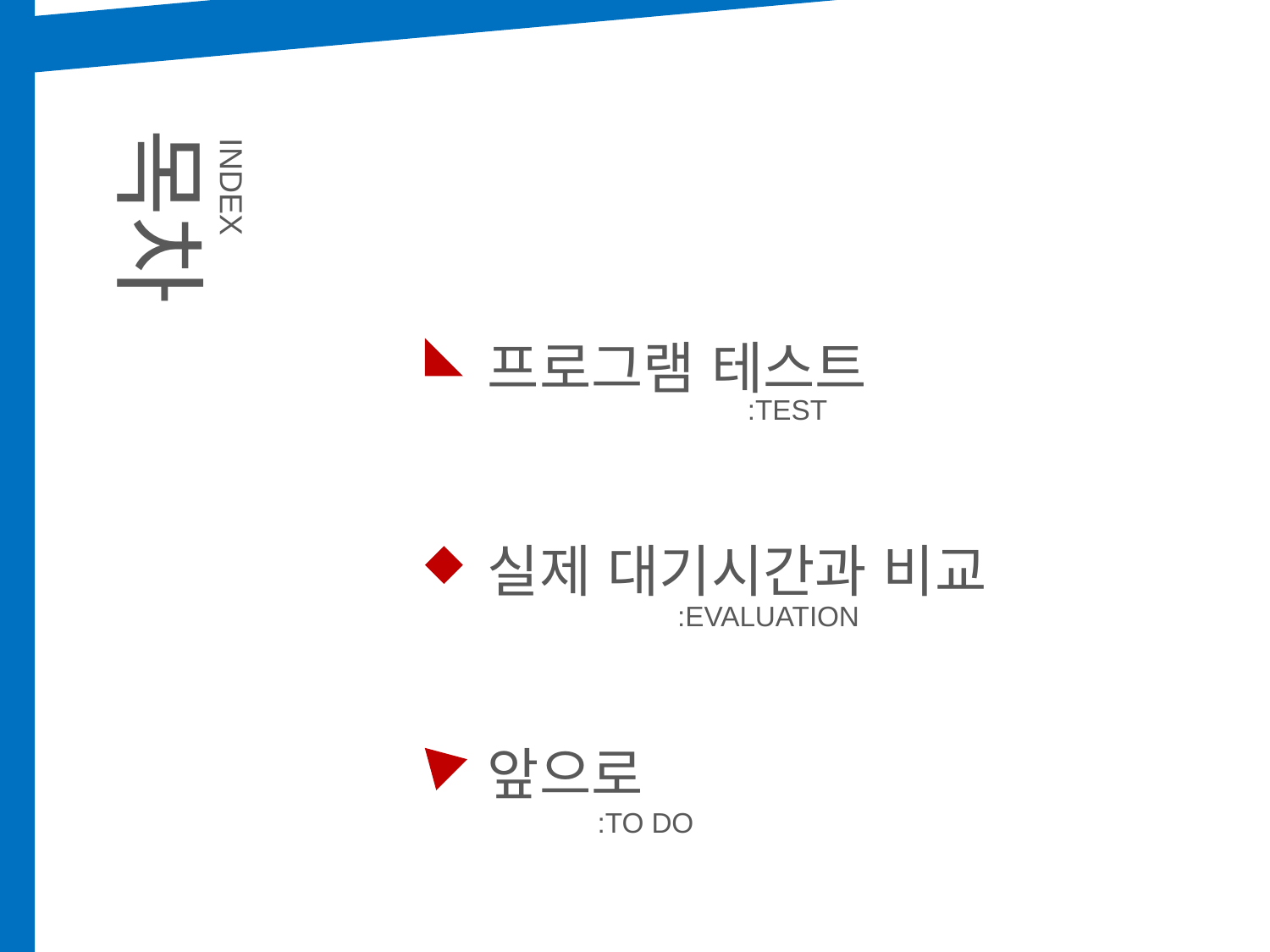

목차
INDEX
프로그램 테스트

실제 대기시간과 비교

앞으로

:TEST

:EVALUATION

:TO DO